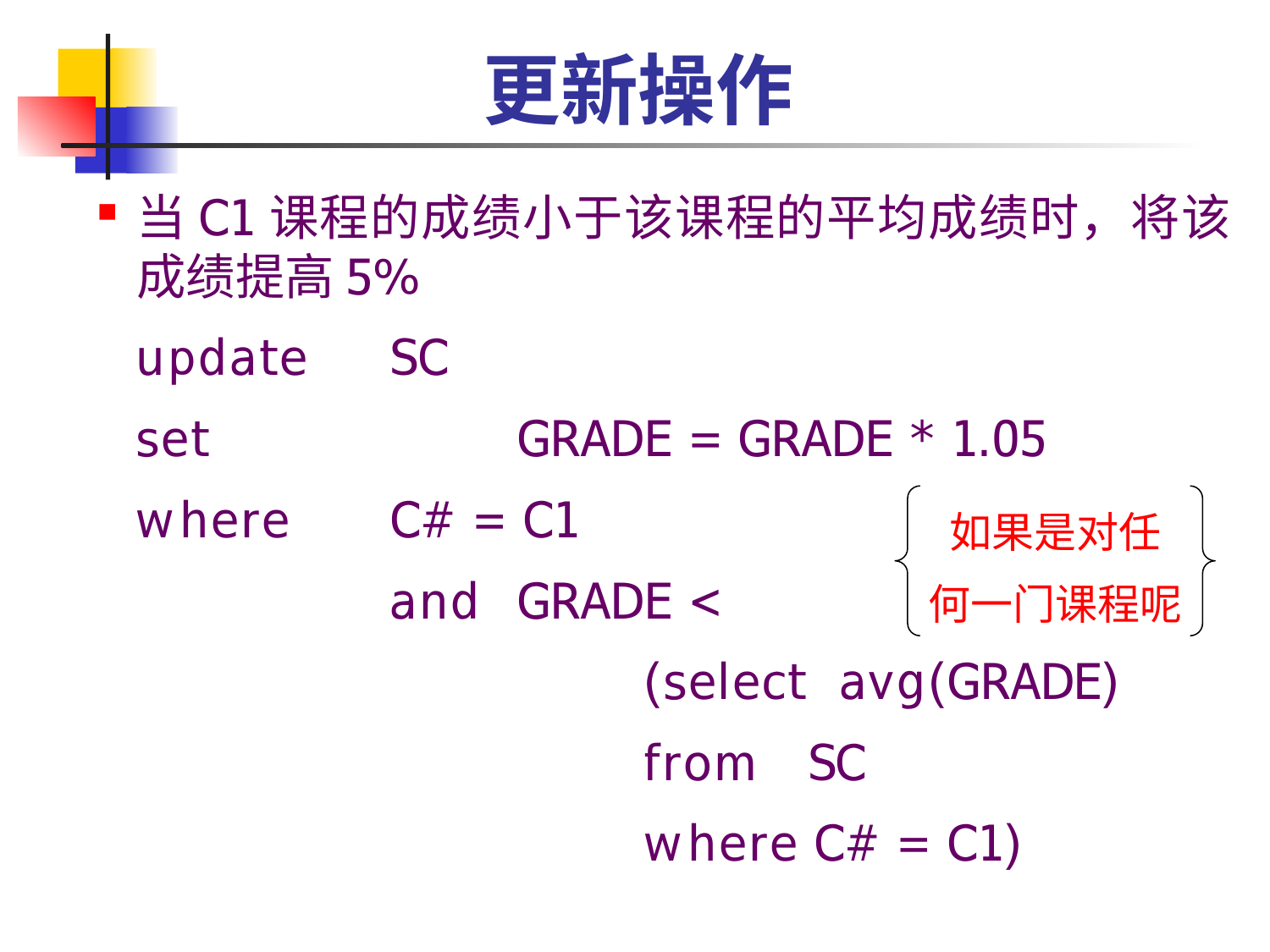

# 更新操作
当C1课程的成绩小于该课程的平均成绩时，将该成绩提高5%
	update  	SC
	set    		GRADE = GRADE * 1.05
	where 	C# = C1
			and 	GRADE <
					(select  avg(GRADE)
					from   SC
					where C# = C1)
如果是对任
何一门课程呢